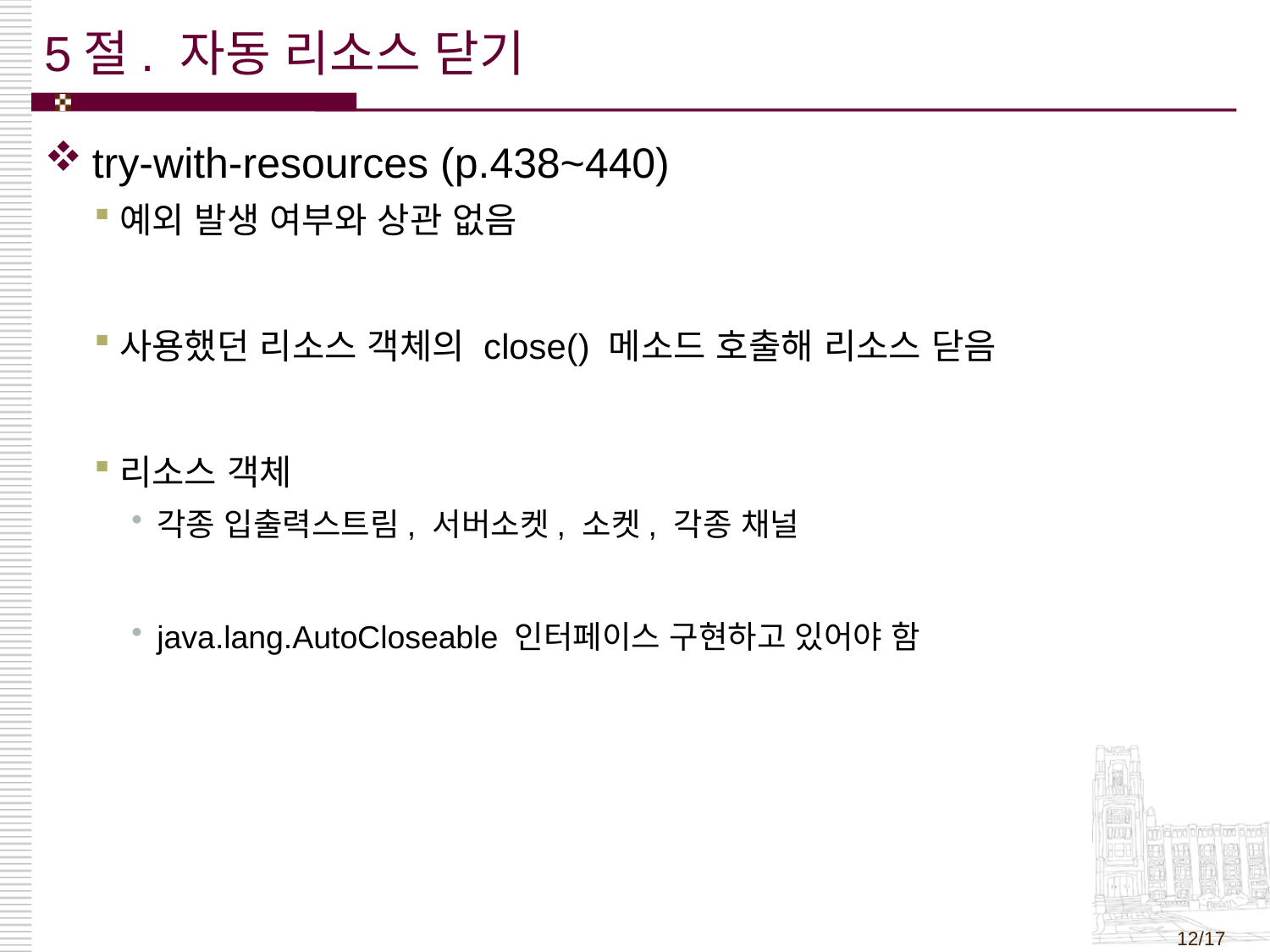

# 5절. 자동 리소스 닫기
try-with-resources (p.438~440)
예외 발생 여부와 상관 없음

사용했던 리소스 객체의 close() 메소드 호출해 리소스 닫음

리소스 객체
각종 입출력스트림, 서버소켓, 소켓, 각종 채널

java.lang.AutoCloseable 인터페이스 구현하고 있어야 함